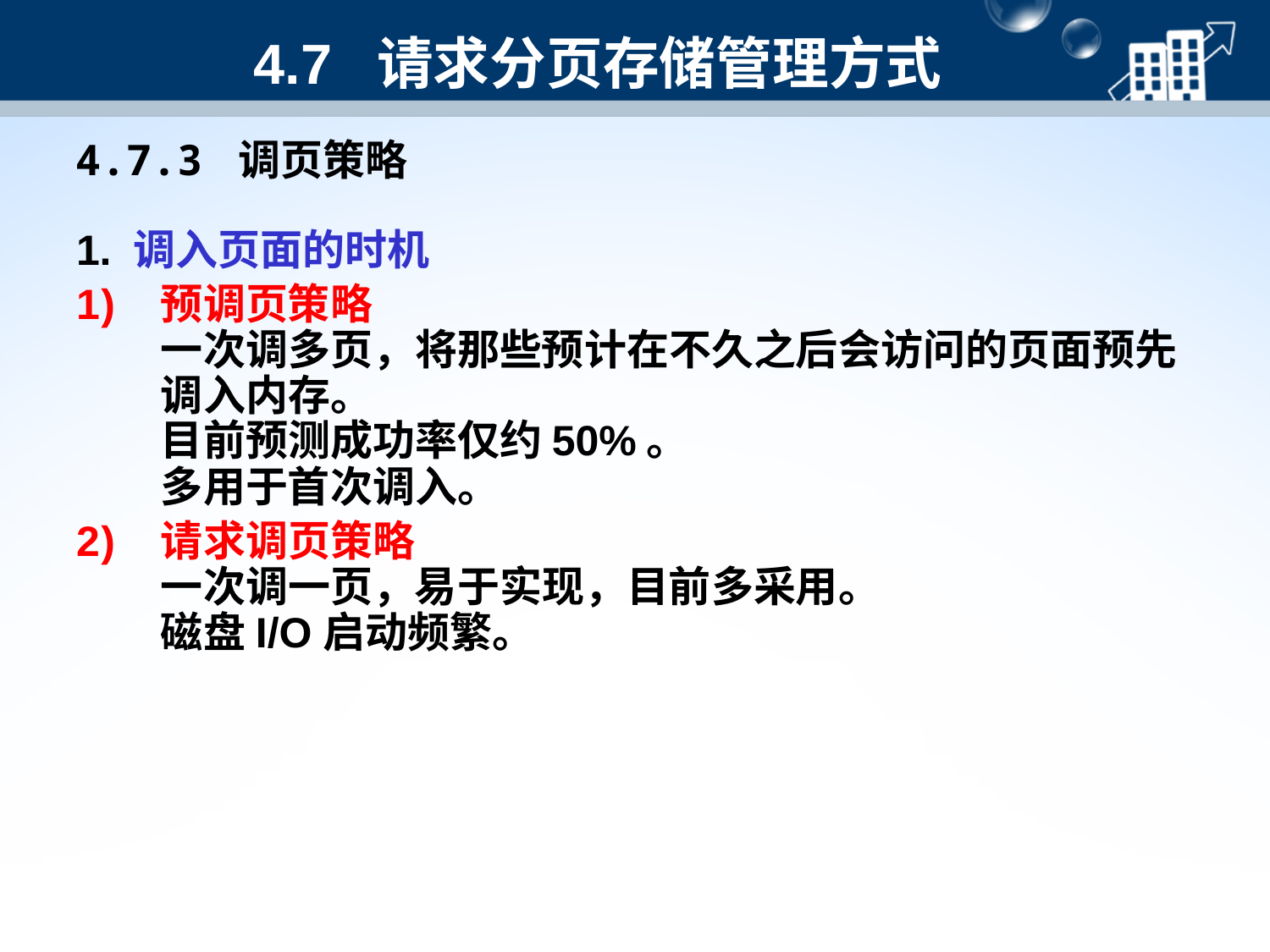

4.7  请求分页存储管理方式
4.7.3 调页策略
1. 调入页面的时机
预调页策略
一次调多页，将那些预计在不久之后会访问的页面预先调入内存。
目前预测成功率仅约50%。
多用于首次调入。
请求调页策略
一次调一页，易于实现，目前多采用。
磁盘I/O启动频繁。